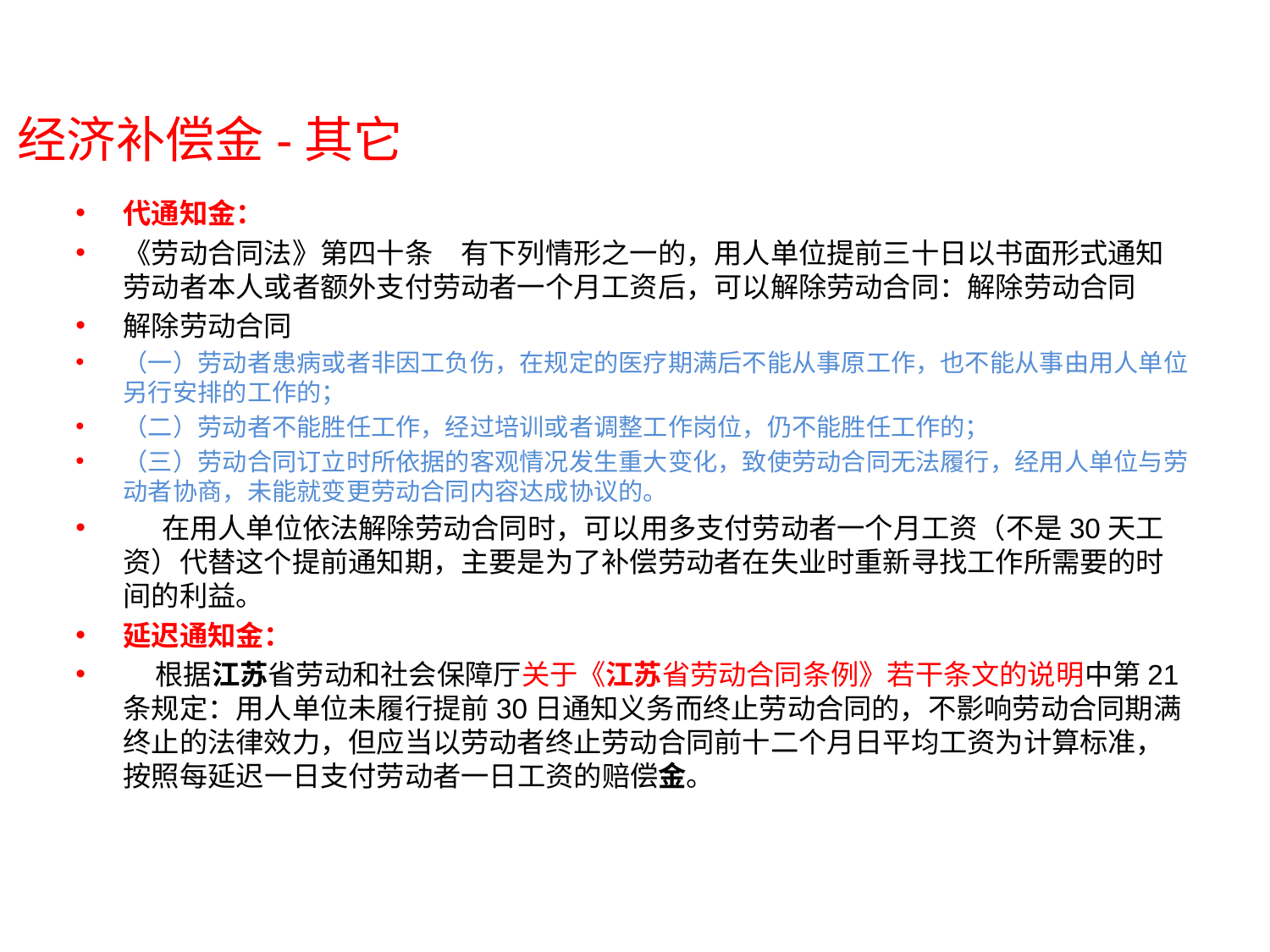

# 经济补偿金-其它
代通知金：
《劳动合同法》第四十条　有下列情形之一的，用人单位提前三十日以书面形式通知劳动者本人或者额外支付劳动者一个月工资后，可以解除劳动合同：解除劳动合同
解除劳动合同
（一）劳动者患病或者非因工负伤，在规定的医疗期满后不能从事原工作，也不能从事由用人单位另行安排的工作的；
（二）劳动者不能胜任工作，经过培训或者调整工作岗位，仍不能胜任工作的；
（三）劳动合同订立时所依据的客观情况发生重大变化，致使劳动合同无法履行，经用人单位与劳动者协商，未能就变更劳动合同内容达成协议的。
     在用人单位依法解除劳动合同时，可以用多支付劳动者一个月工资（不是30天工资）代替这个提前通知期，主要是为了补偿劳动者在失业时重新寻找工作所需要的时间的利益。
延迟通知金：
    根据江苏省劳动和社会保障厅关于《江苏省劳动合同条例》若干条文的说明中第21条规定：用人单位未履行提前30日通知义务而终止劳动合同的，不影响劳动合同期满终止的法律效力，但应当以劳动者终止劳动合同前十二个月日平均工资为计算标准，按照每延迟一日支付劳动者一日工资的赔偿金。